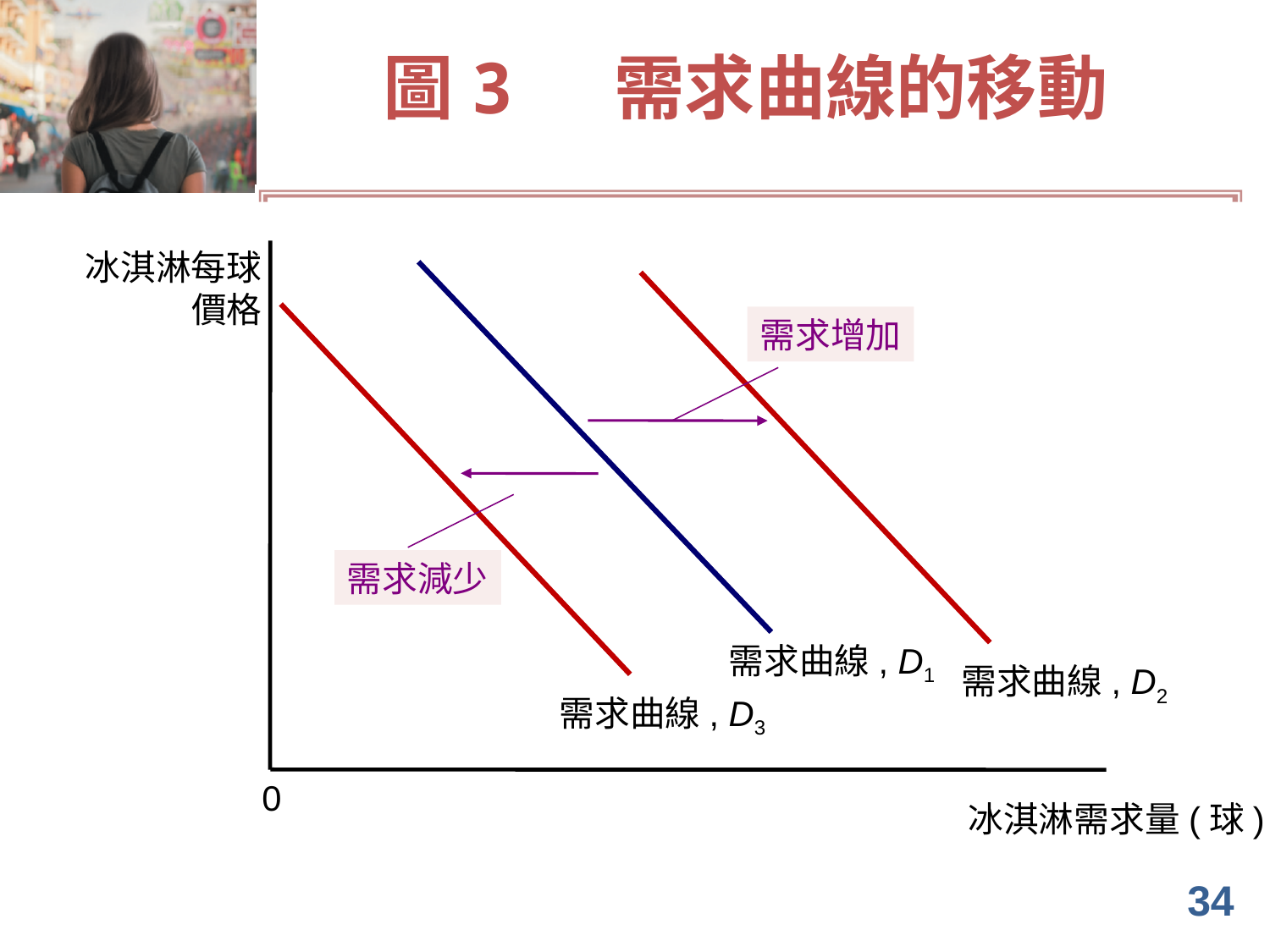

# 圖3  需求曲線的移動
冰淇淋每球價格

需求曲線, D1
需求曲線, D2
需求曲線, D3
需求增加
需求減少
0
冰淇淋需求量(球)
34